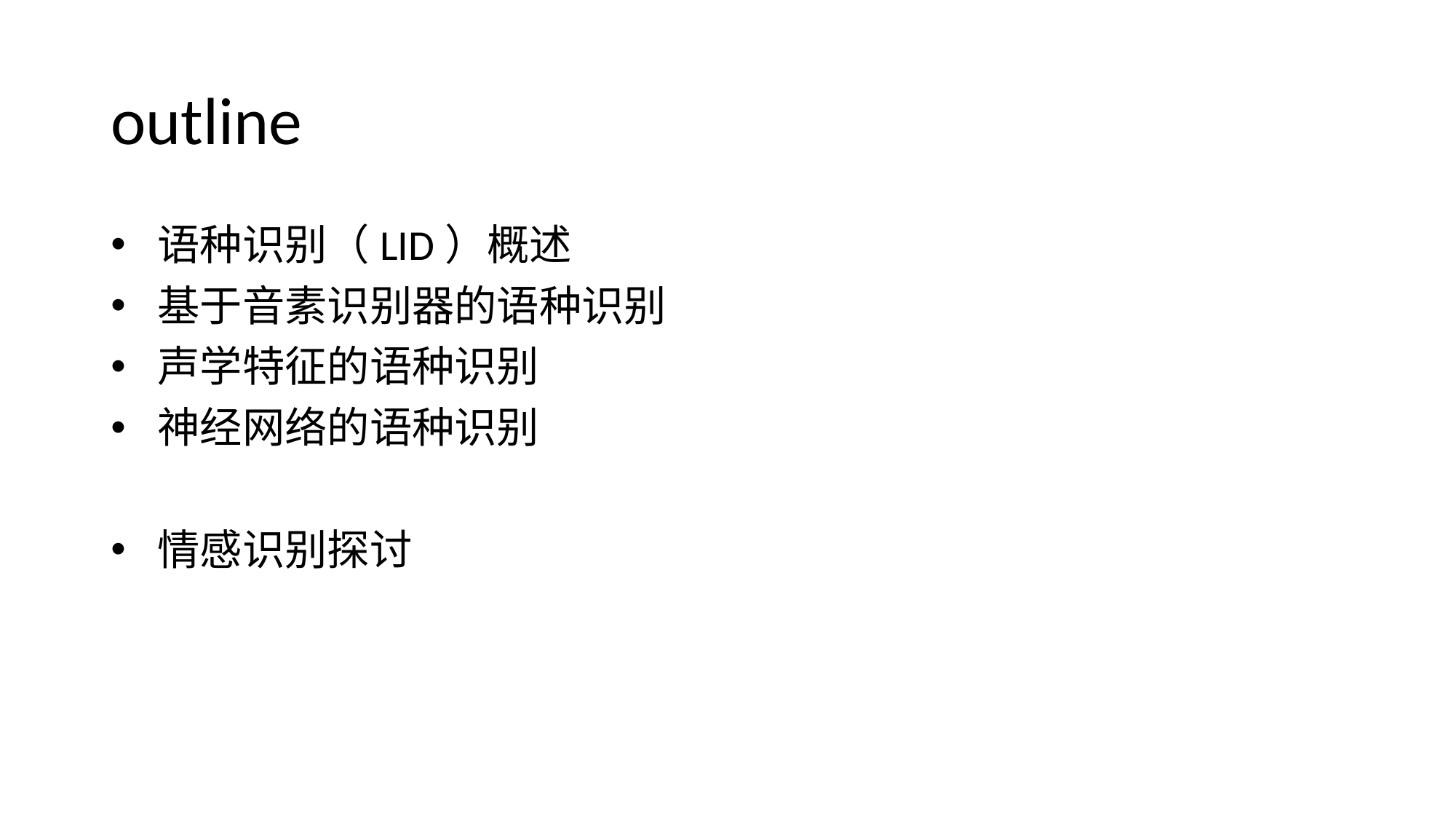

# outline
 语种识别（LID）概述
 基于音素识别器的语种识别
 声学特征的语种识别
 神经网络的语种识别

 情感识别探讨